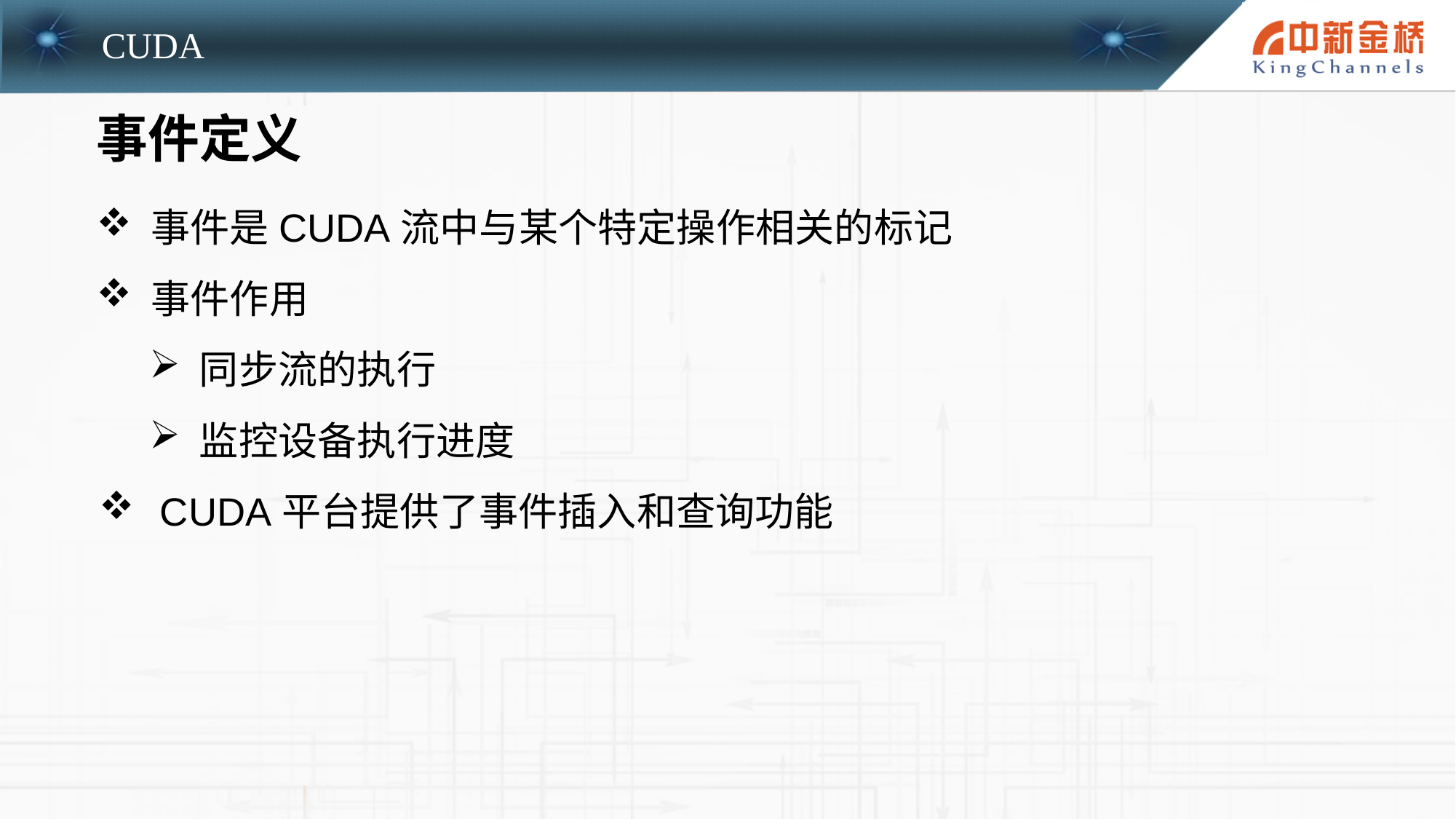

事件定义
事件是CUDA流中与某个特定操作相关的标记
事件作用
 同步流的执行
 监控设备执行进度
CUDA平台提供了事件插入和查询功能